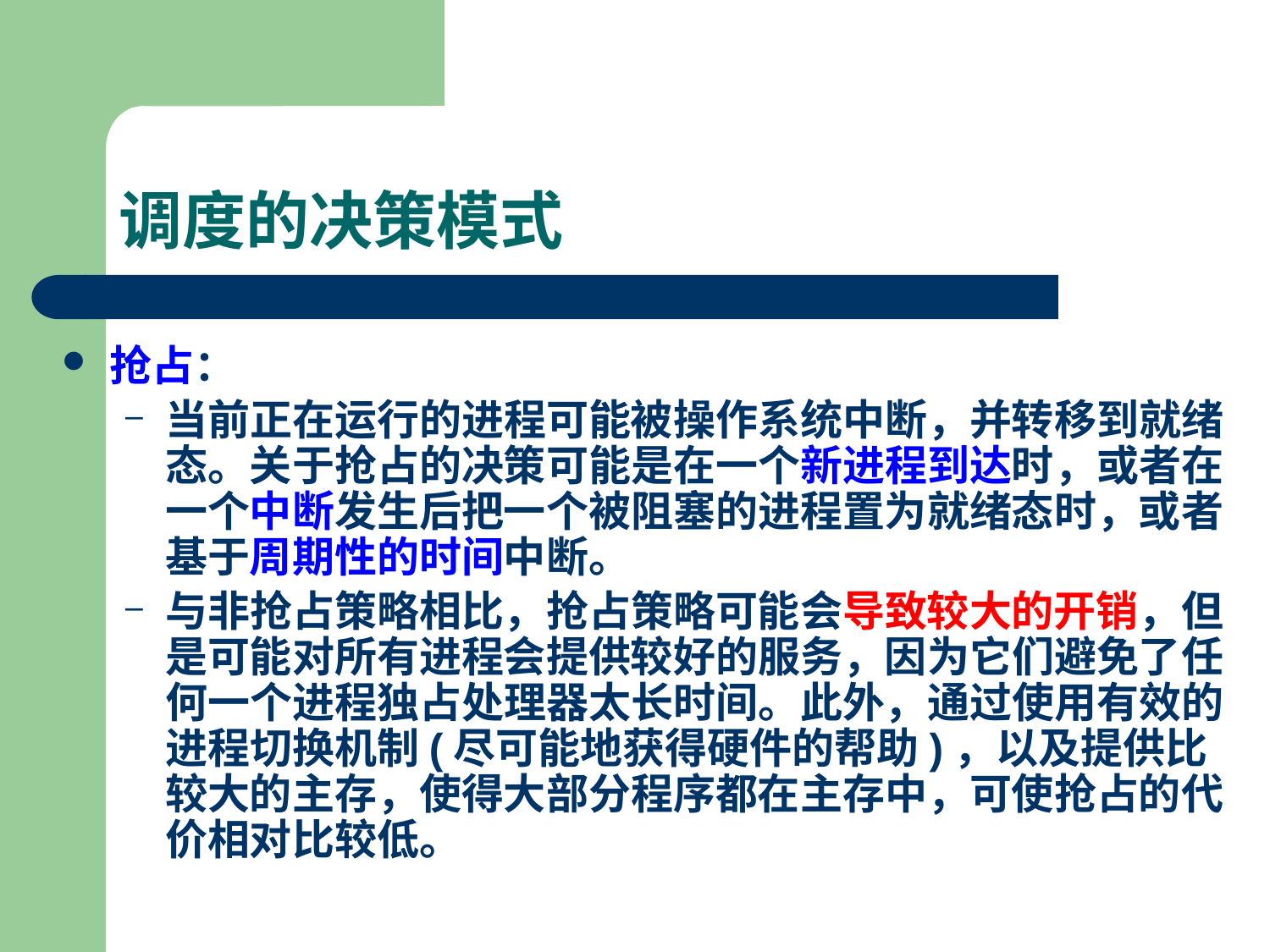

# 调度的决策模式
抢占：
当前正在运行的进程可能被操作系统中断，并转移到就绪态。关于抢占的决策可能是在一个新进程到达时，或者在一个中断发生后把一个被阻塞的进程置为就绪态时，或者基于周期性的时间中断。
与非抢占策略相比，抢占策略可能会导致较大的开销，但是可能对所有进程会提供较好的服务，因为它们避免了任何一个进程独占处理器太长时间。此外，通过使用有效的进程切换机制(尽可能地获得硬件的帮助)，以及提供比较大的主存，使得大部分程序都在主存中，可使抢占的代价相对比较低。